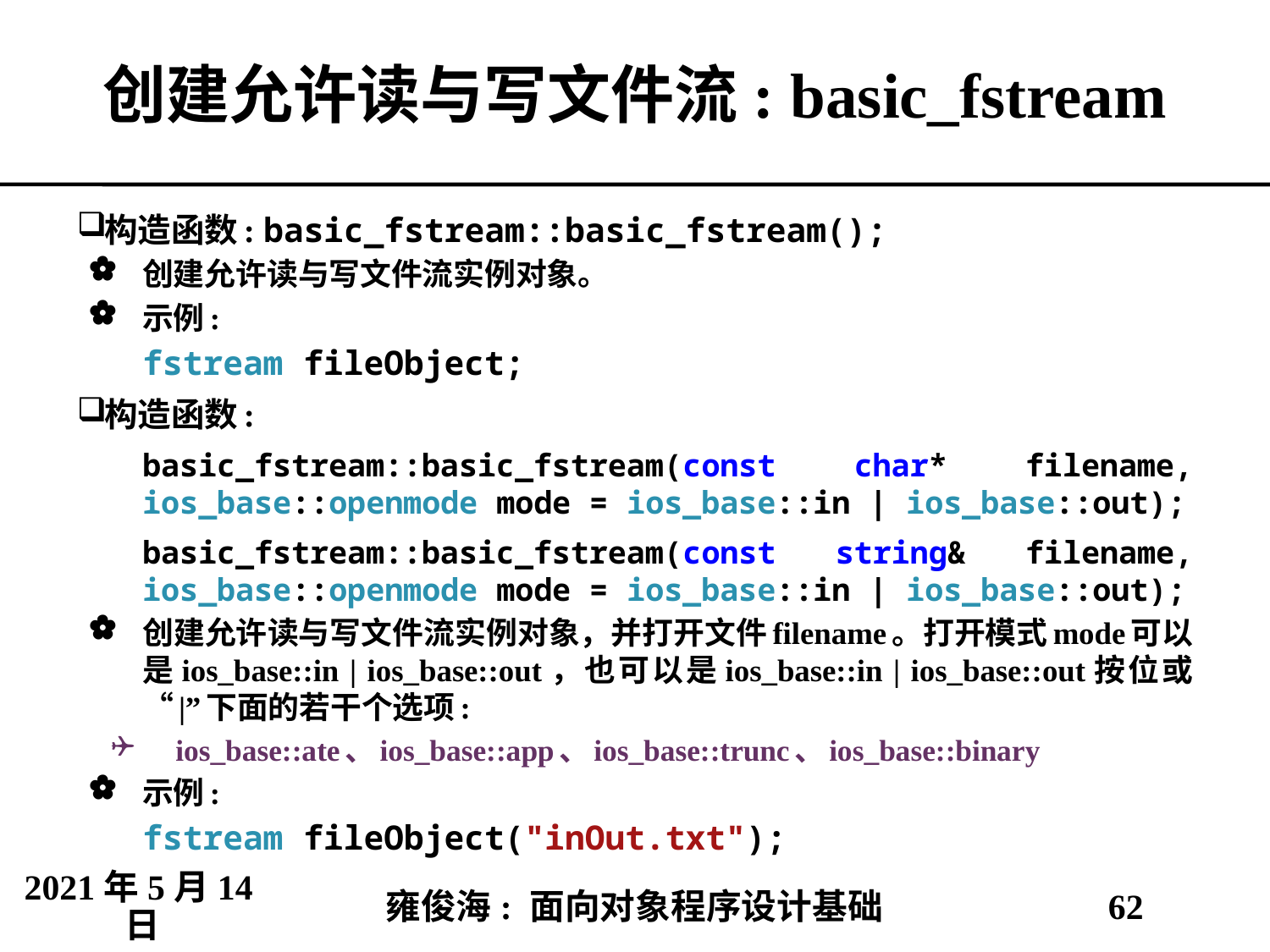

# 创建允许读与写文件流: basic_fstream

构造函数: basic_fstream::basic_fstream();
创建允许读与写文件流实例对象。
示例:
fstream fileObject;
构造函数:
basic_fstream::basic_fstream(const char* filename, ios_base::openmode mode = ios_base::in | ios_base::out);
basic_fstream::basic_fstream(const string& filename, ios_base::openmode mode = ios_base::in | ios_base::out);
创建允许读与写文件流实例对象，并打开文件filename。打开模式mode可以是ios_base::in | ios_base::out，也可以是ios_base::in | ios_base::out按位或“|”下面的若干个选项:
ios_base::ate、ios_base::app、ios_base::trunc、ios_base::binary
示例:
fstream fileObject("inOut.txt");
2021年5月14日
雍俊海: 面向对象程序设计基础
62